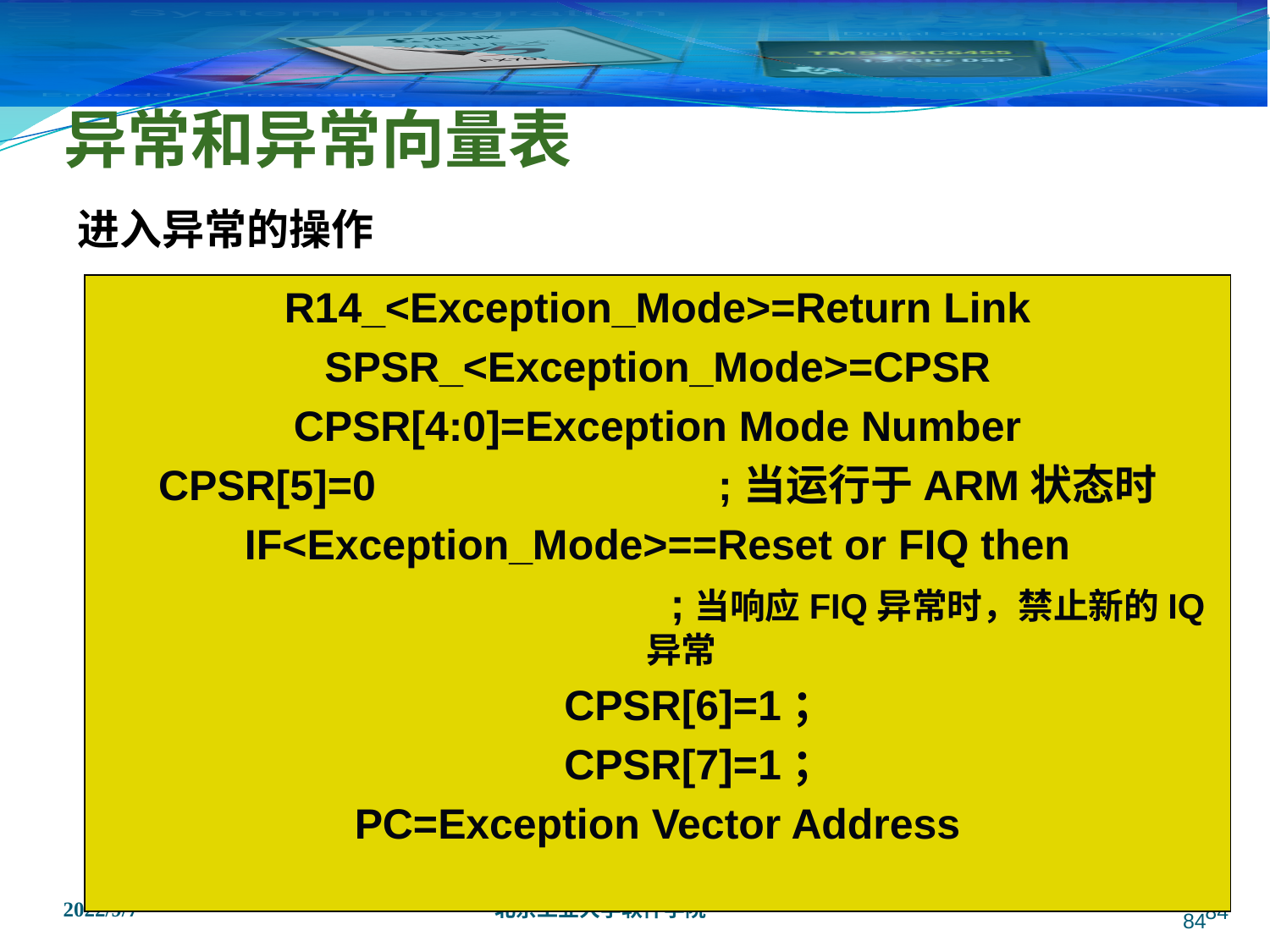

# 异常和异常向量表
进入异常的操作
R14_<Exception_Mode>=Return Link
SPSR_<Exception_Mode>=CPSR
CPSR[4:0]=Exception Mode Number
CPSR[5]=0                             ;当运行于ARM状态时
IF<Exception_Mode>==Reset or FIQ then
                                                ;当响应FIQ异常时，禁止新的IQ异常
       CPSR[6]=1；
       CPSR[7]=1；
PC=Exception Vector Address
84